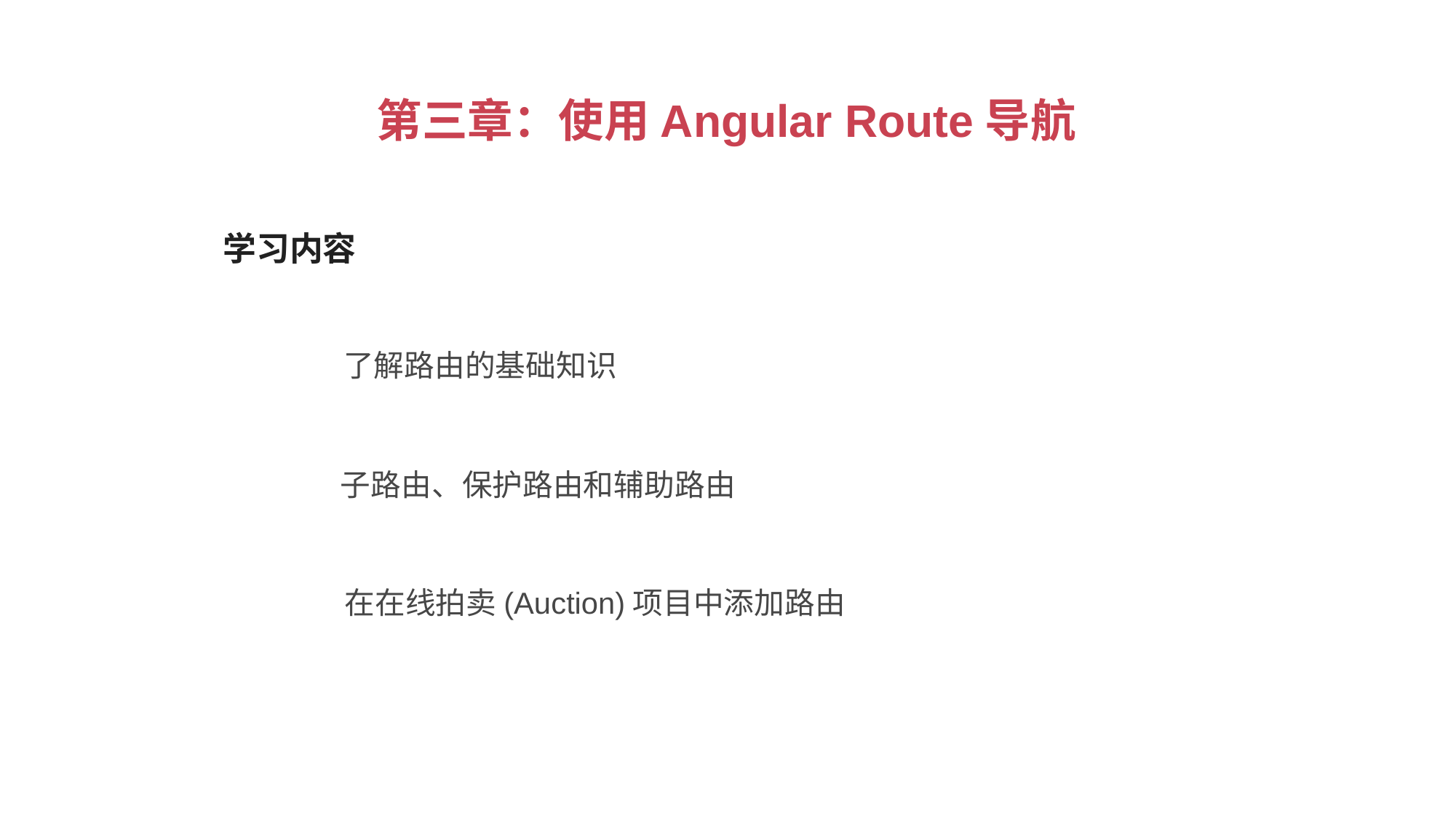

第三章：使用Angular Route导航
 学习内容
了解路由的基础知识
子路由、保护路由和辅助路由
在在线拍卖(Auction)项目中添加路由